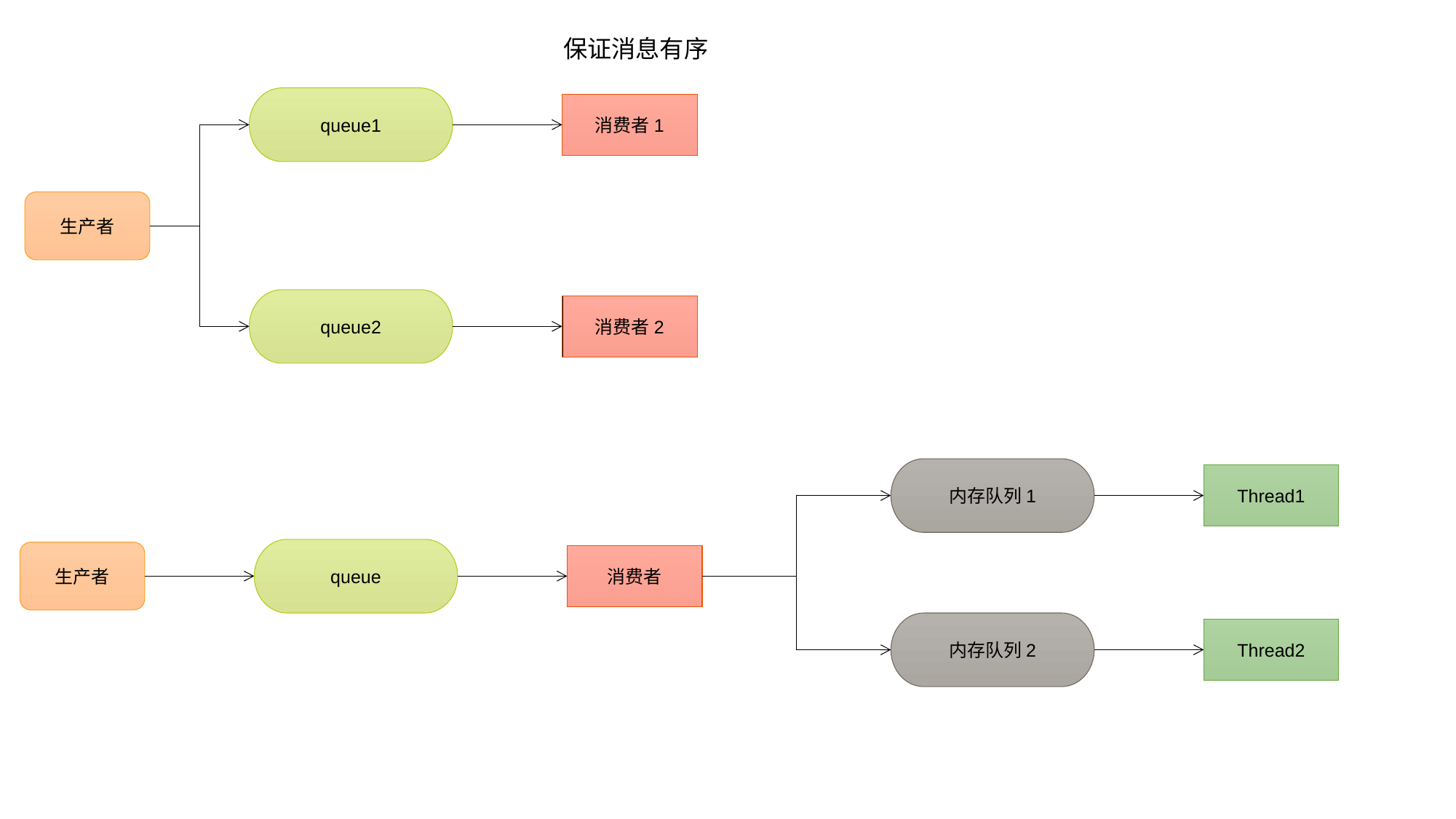

保证消息有序
queue1
消费者1
生产者
queue2
消费者2
内存队列1
Thread1
queue
生产者
消费者
内存队列2
Thread2